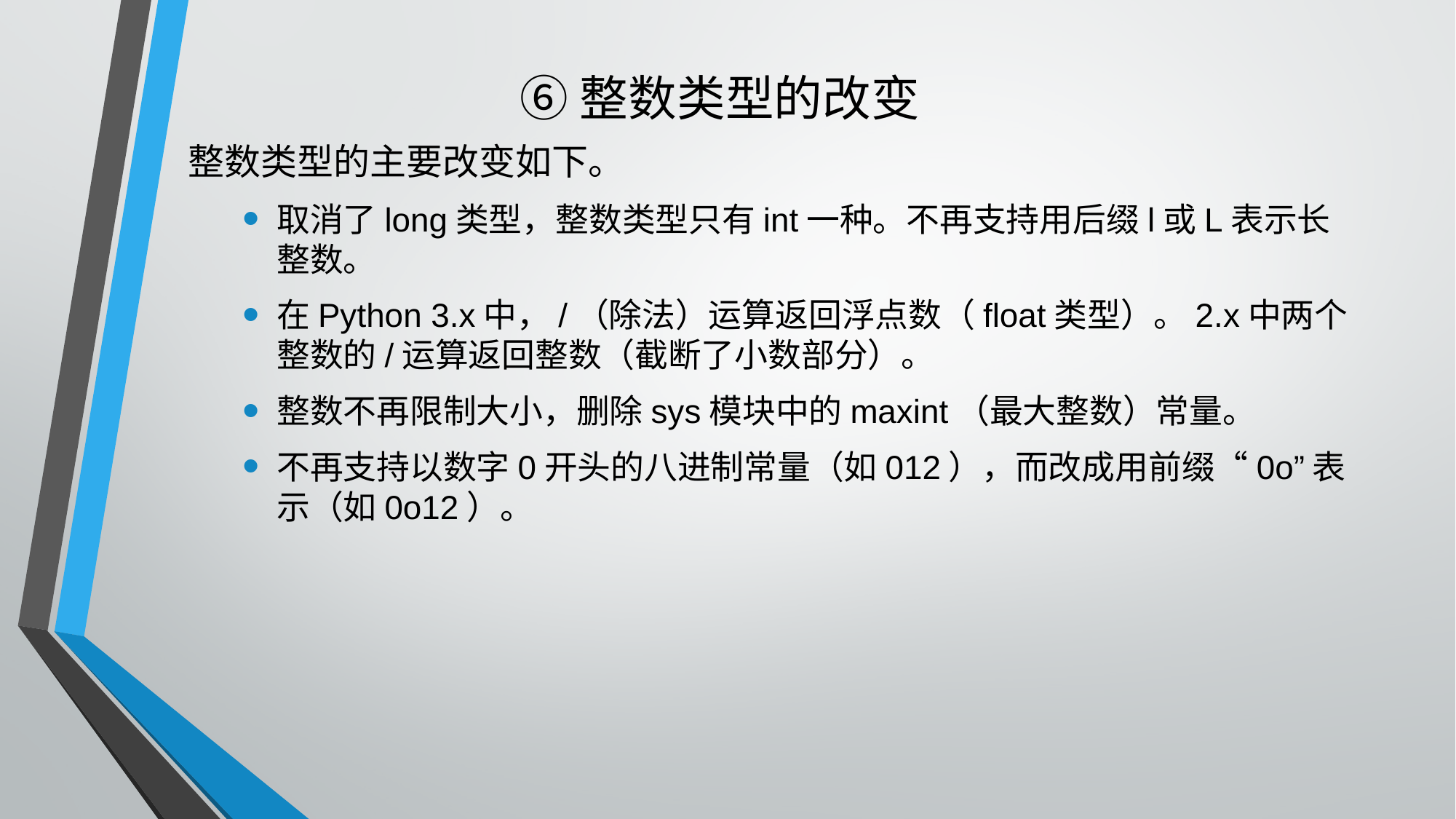

# ⑥整数类型的改变
整数类型的主要改变如下。
取消了long类型，整数类型只有int一种。不再支持用后缀l或L表示长整数。
在Python 3.x中，/（除法）运算返回浮点数（float类型）。2.x中两个整数的/运算返回整数（截断了小数部分）。
整数不再限制大小，删除sys模块中的maxint（最大整数）常量。
不再支持以数字0开头的八进制常量（如012），而改成用前缀“0o”表示（如0o12）。